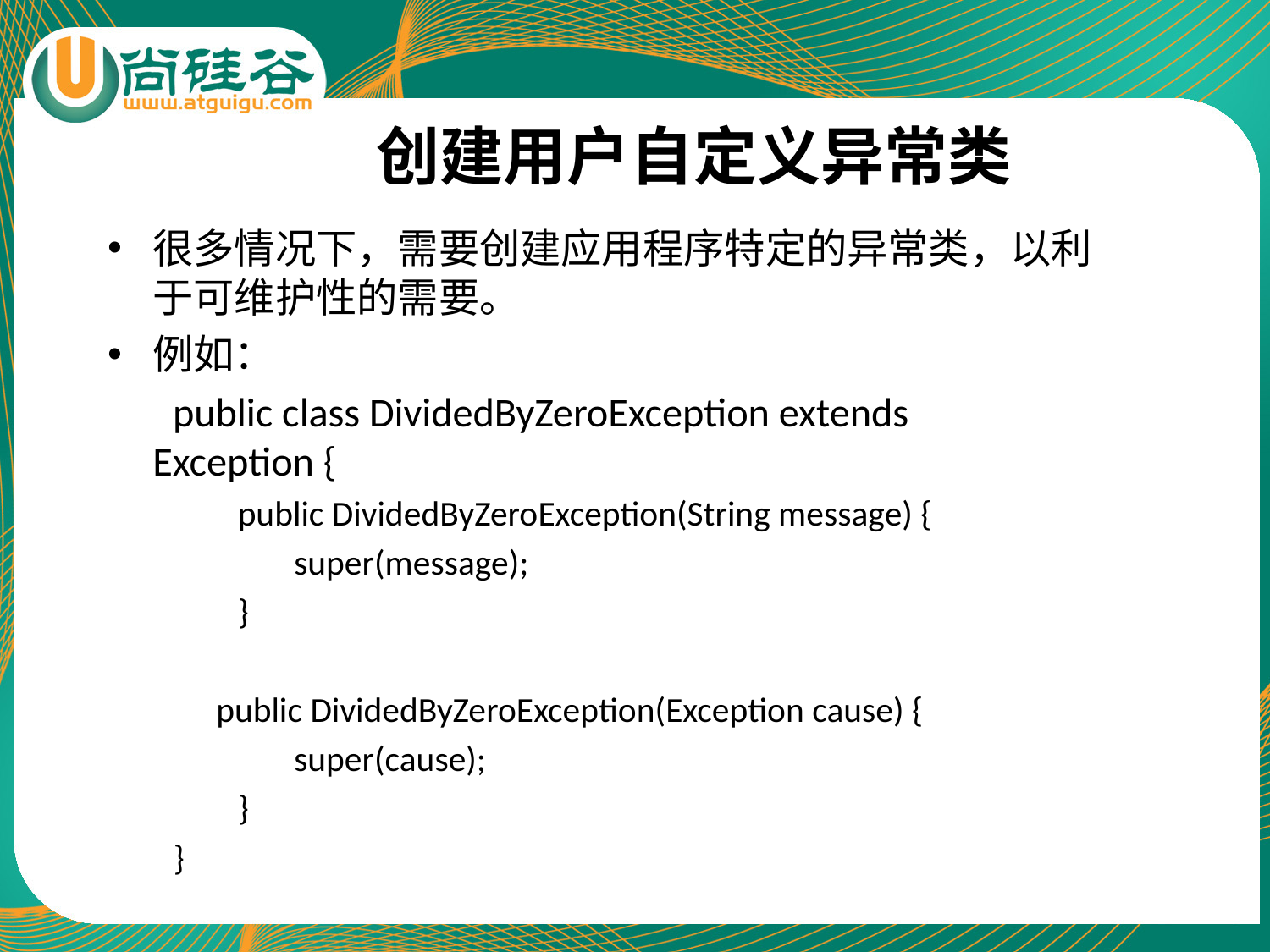

# 创建用户自定义异常类
很多情况下，需要创建应用程序特定的异常类，以利于可维护性的需要。
例如：
       public class DividedByZeroException extends 							Exception {
        public DividedByZeroException(String message) {
               super(message);
        }

 		  public DividedByZeroException(Exception cause) {
               super(cause);
        }
}